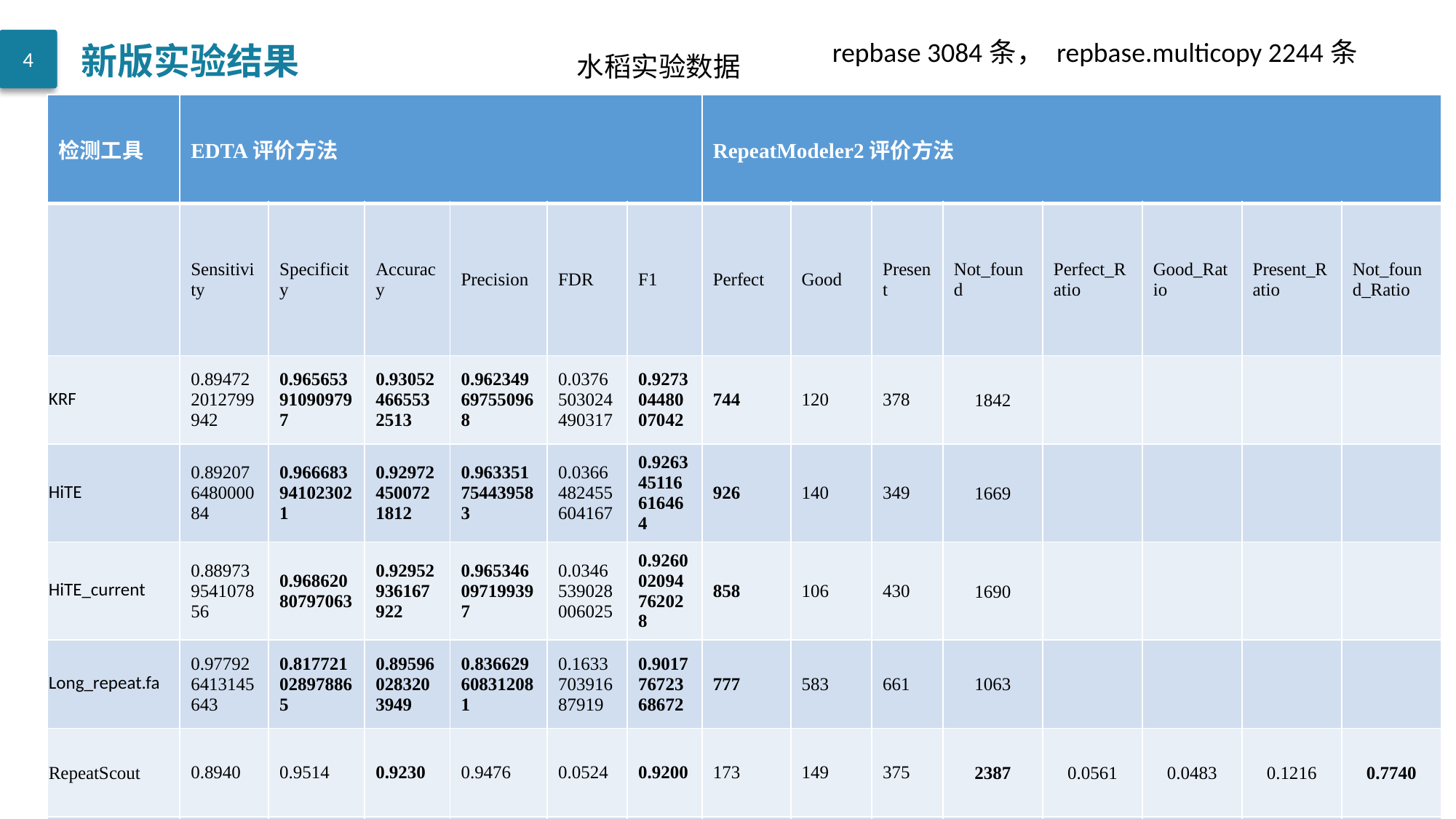

4
repbase 3084条， repbase.multicopy 2244条
新版实验结果
水稻实验数据
| 检测工具 | EDTA评价方法 |  |  |  |  |  | RepeatModeler2评价方法 |  |  |  |  |  |  |  |
| --- | --- | --- | --- | --- | --- | --- | --- | --- | --- | --- | --- | --- | --- | --- |
|  | Sensitivity | Specificity | Accuracy | Precision | FDR | F1 | Perfect | Good | Present | Not\_found | Perfect\_Ratio | Good\_Ratio | Present\_Ratio | Not\_found\_Ratio |
| KRF | 0.894722012799942 | 0.965653910909797 | 0.930524665532513 | 0.962349697550968 | 0.0376503024490317 | 0.92730448007042 | 744 | 120 | 378 | 1842 |  |  |  |  |
| HiTE | 0.89207648000084 | 0.966683941023021 | 0.929724500721812 | 0.963351754439583 | 0.0366482455604167 | 0.926345116616464 | 926 | 140 | 349 | 1669 |  |  |  |  |
| HiTE\_current | 0.88973954107856 | 0.96862080797063 | 0.92952936167922 | 0.965346097199397 | 0.0346539028006025 | 0.926002094762028 | 858 | 106 | 430 | 1690 |  |  |  |  |
| Long\_repeat.fa | 0.977926413145643 | 0.817721028978865 | 0.895960283203949 | 0.836629608312081 | 0.163370391687919 | 0.90177672368672 | 777 | 583 | 661 | 1063 |  |  |  |  |
| RepeatScout | 0.8940 | 0.9514 | 0.9230 | 0.9476 | 0.0524 | 0.9200 | 173 | 149 | 375 | 2387 | 0.0561 | 0.0483 | 0.1216 | 0.7740 |
| EDTA | 0.9131 | 0.8831 | 0.8979 | 0.8840 | 0.1160 | 0.8983 | 464 | 225 | 709 | 1686 | 0.1505 | 0.0730 | 0.2299 | 0.5467 |
| RepeatModeler2 | 0.8993 | 0.9336 | 0.9166 | 0.9299 | 0.0701 | 0.9144 | 385 | 94 | 394 | 2211 | 0.1248 | 0.0305 | 0.1278 | 0.7169 |